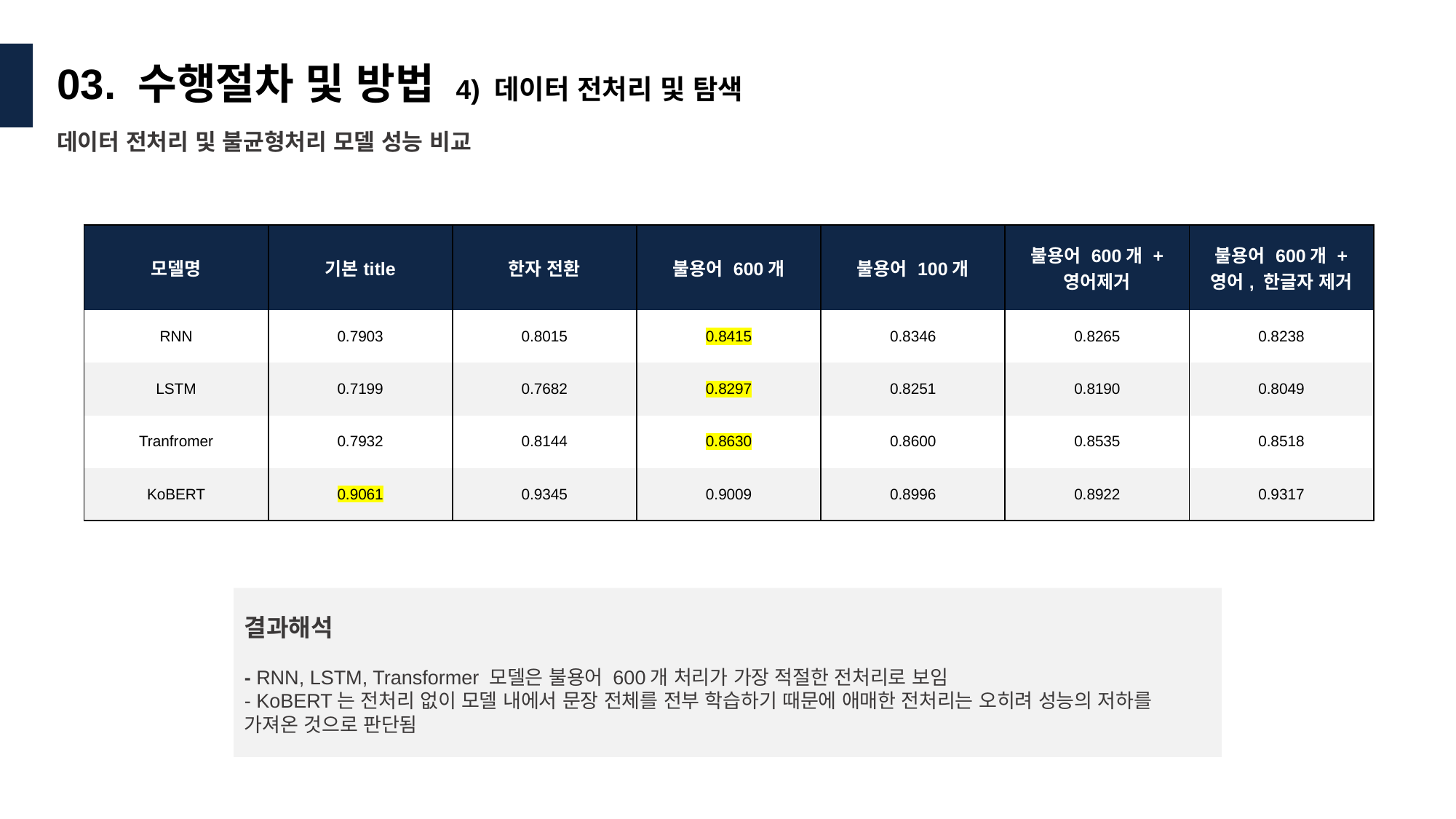

03. 수행절차 및 방법 4) 데이터 전처리 및 탐색
데이터 전처리 및 불균형처리 모델 성능 비교
| 모델명 | 기본title | 한자 전환 | 불용어 600개 | 불용어 100개 | 불용어 600개 + 영어제거 | 불용어 600개 + 영어, 한글자 제거 |
| --- | --- | --- | --- | --- | --- | --- |
| RNN | 0.7903 | 0.8015 | 0.8415 | 0.8346 | 0.8265 | 0.8238 |
| LSTM | 0.7199 | 0.7682 | 0.8297 | 0.8251 | 0.8190 | 0.8049 |
| Tranfromer | 0.7932 | 0.8144 | 0.8630 | 0.8600 | 0.8535 | 0.8518 |
| KoBERT | 0.9061 | 0.9345 | 0.9009 | 0.8996 | 0.8922 | 0.9317 |
결과해석
- RNN, LSTM, Transformer 모델은 불용어 600개 처리가 가장 적절한 전처리로 보임
- KoBERT는 전처리 없이 모델 내에서 문장 전체를 전부 학습하기 때문에 애매한 전처리는 오히려 성능의 저하를 가져온 것으로 판단됨
결과해석
- RNN, LSTM, Transformer 모델은 불용어 600개 처리가 가장 적절한 전처리로 보임
- kobert는 전처리 없이 모델 내에서 문장 전체를 전부 학습하기 때문에 애매한 전처리는 오히려 성능의 저하를 가져온 것으로 판단됨